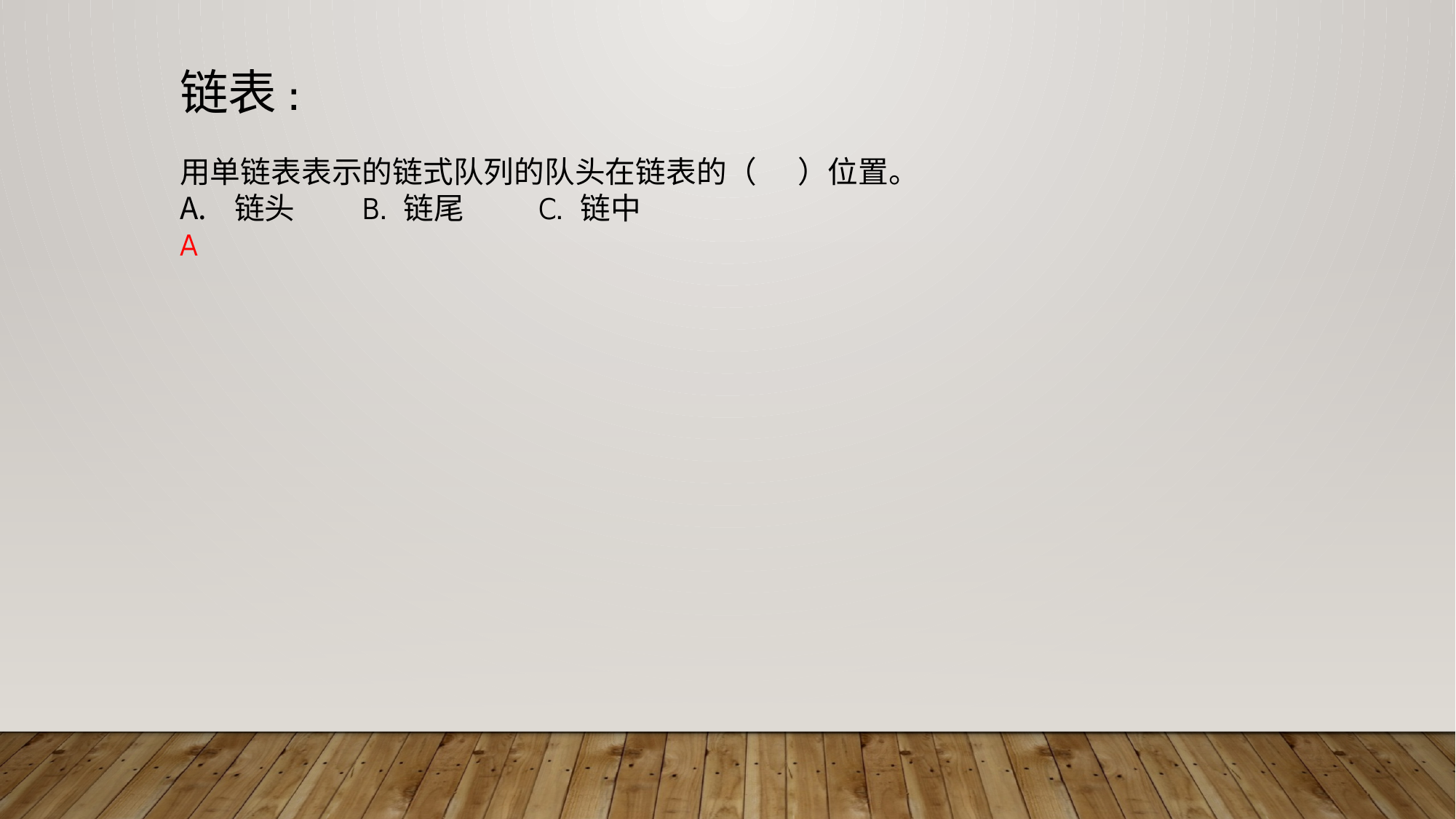

链表:

用单链表表示的链式队列的队头在链表的（      ）位置。
链头         B. 链尾          C. 链中
A